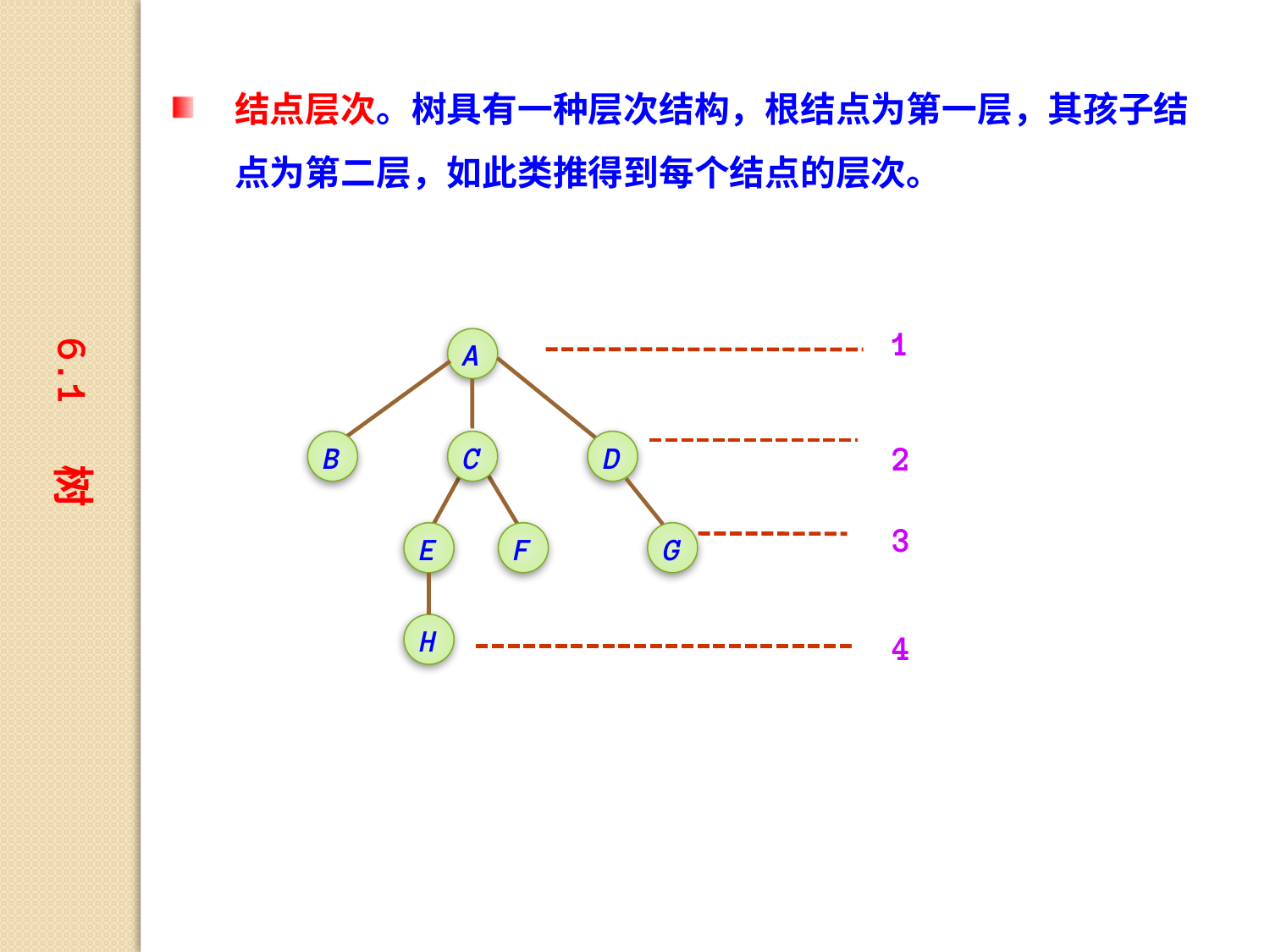

结点层次。树具有一种层次结构，根结点为第一层，其孩子结点为第二层，如此类推得到每个结点的层次。
1
6.1  树
A

B
C
D

E
F
G
H
2
3
4